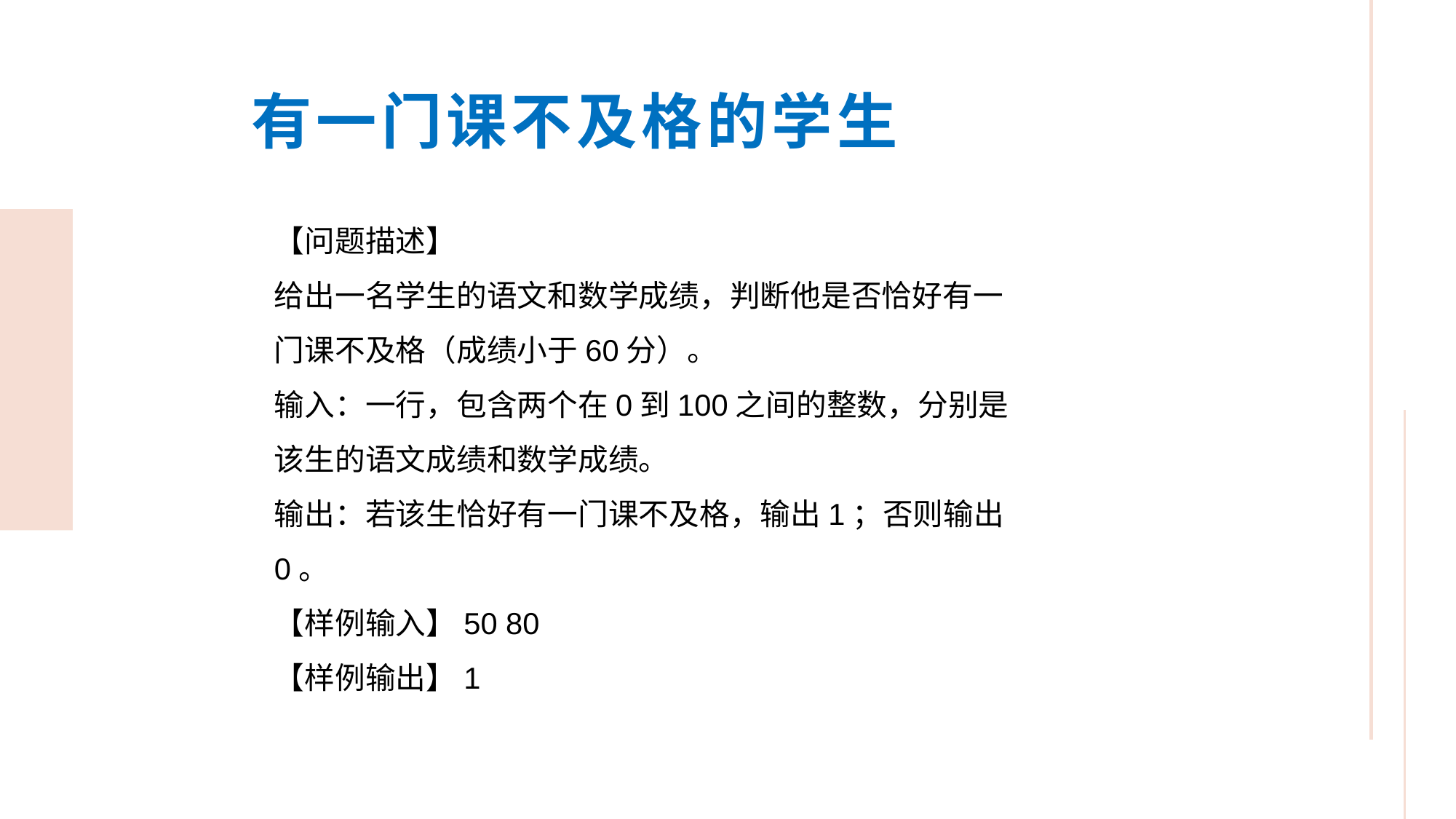

有一门课不及格的学生
【问题描述】
给出一名学生的语文和数学成绩，判断他是否恰好有一门课不及格（成绩小于60分）。
输入：一行，包含两个在0到100之间的整数，分别是该生的语文成绩和数学成绩。
输出：若该生恰好有一门课不及格，输出1；否则输出0。
【样例输入】50 80
【样例输出】1